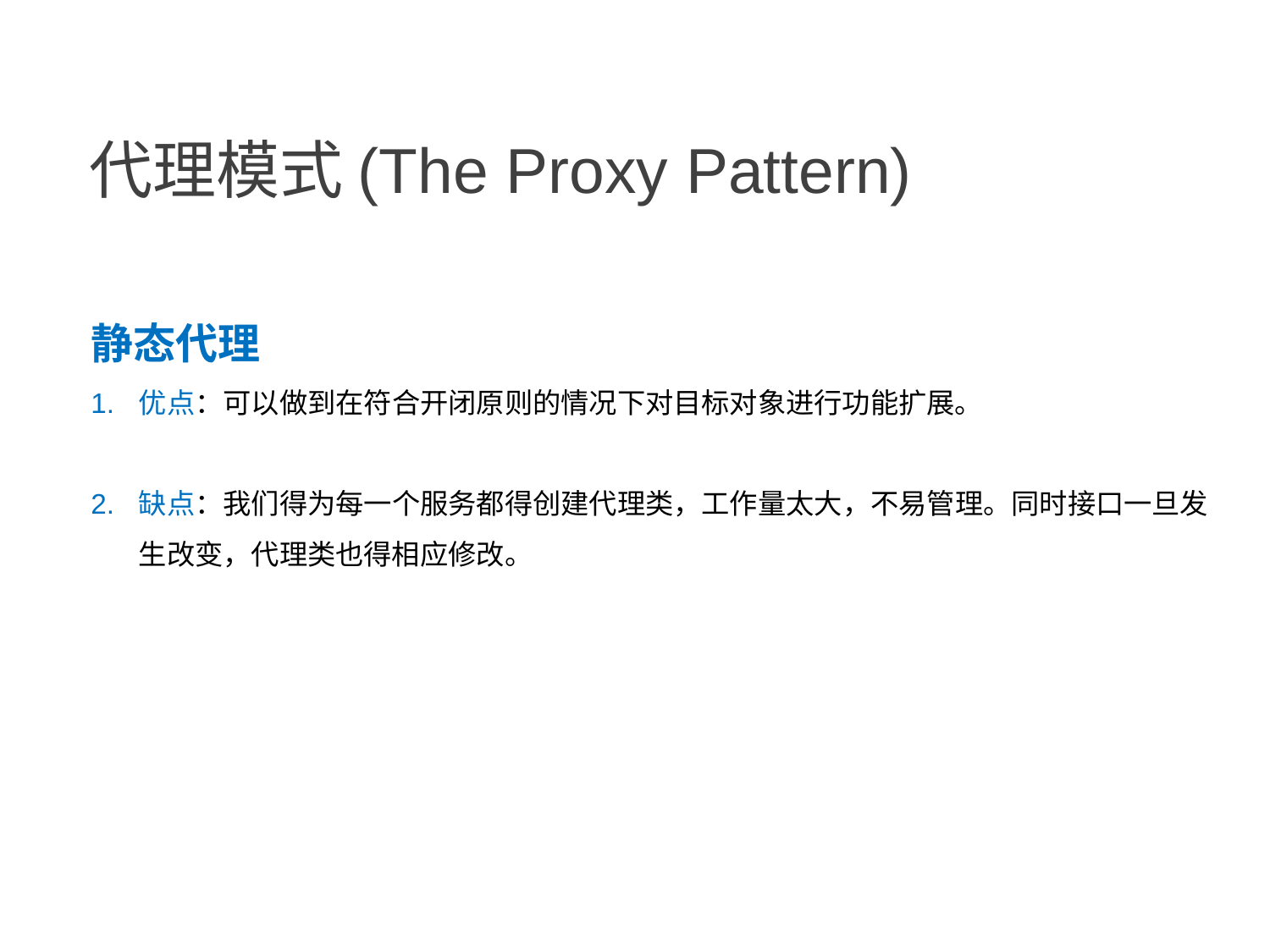

代理模式(The Proxy Pattern)
静态代理
优点：可以做到在符合开闭原则的情况下对目标对象进行功能扩展。

缺点：我们得为每一个服务都得创建代理类，工作量太大，不易管理。同时接口一旦发生改变，代理类也得相应修改。